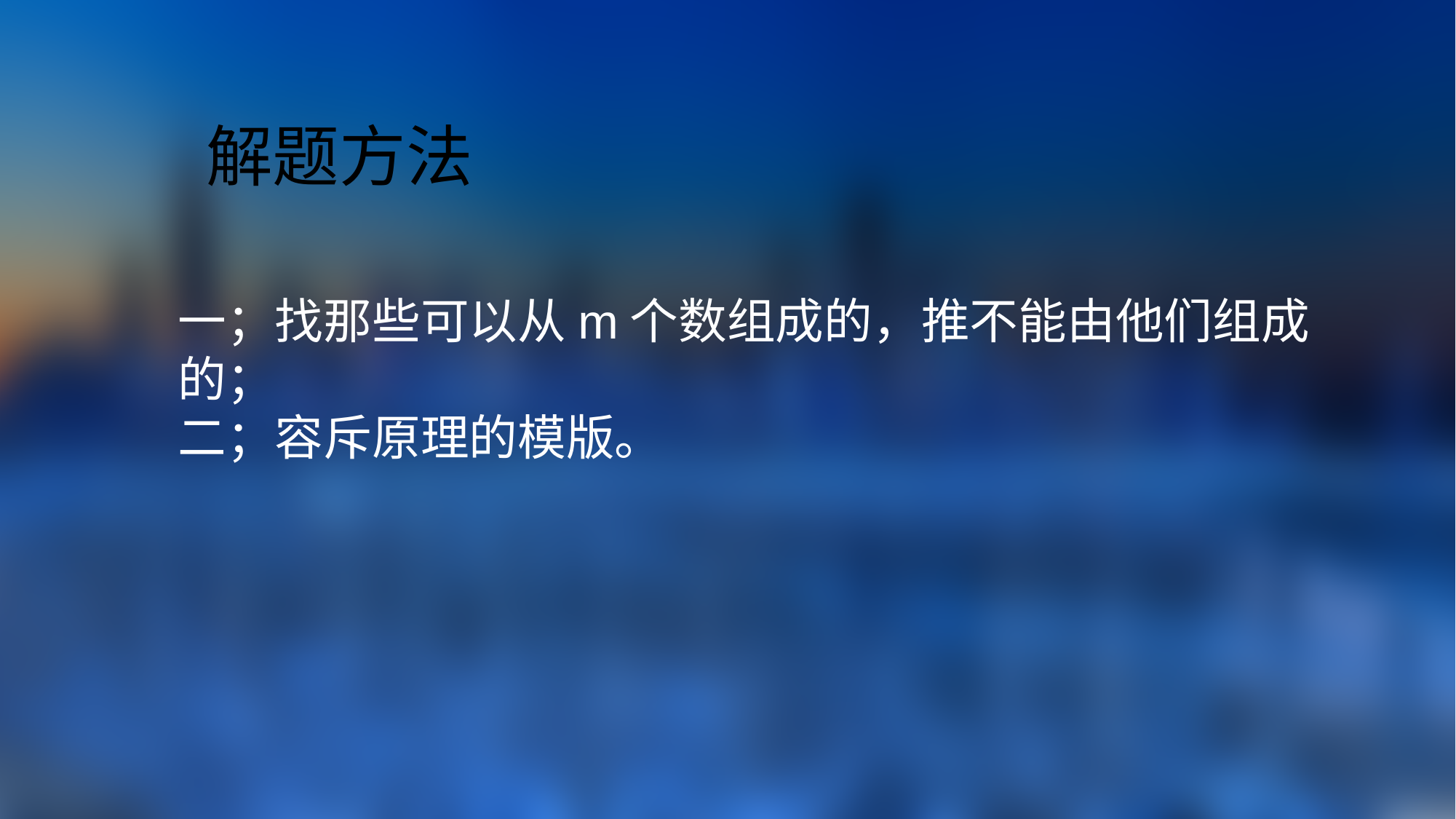

解题方法
一；找那些可以从m个数组成的，推不能由他们组成的；
二；容斥原理的模版。